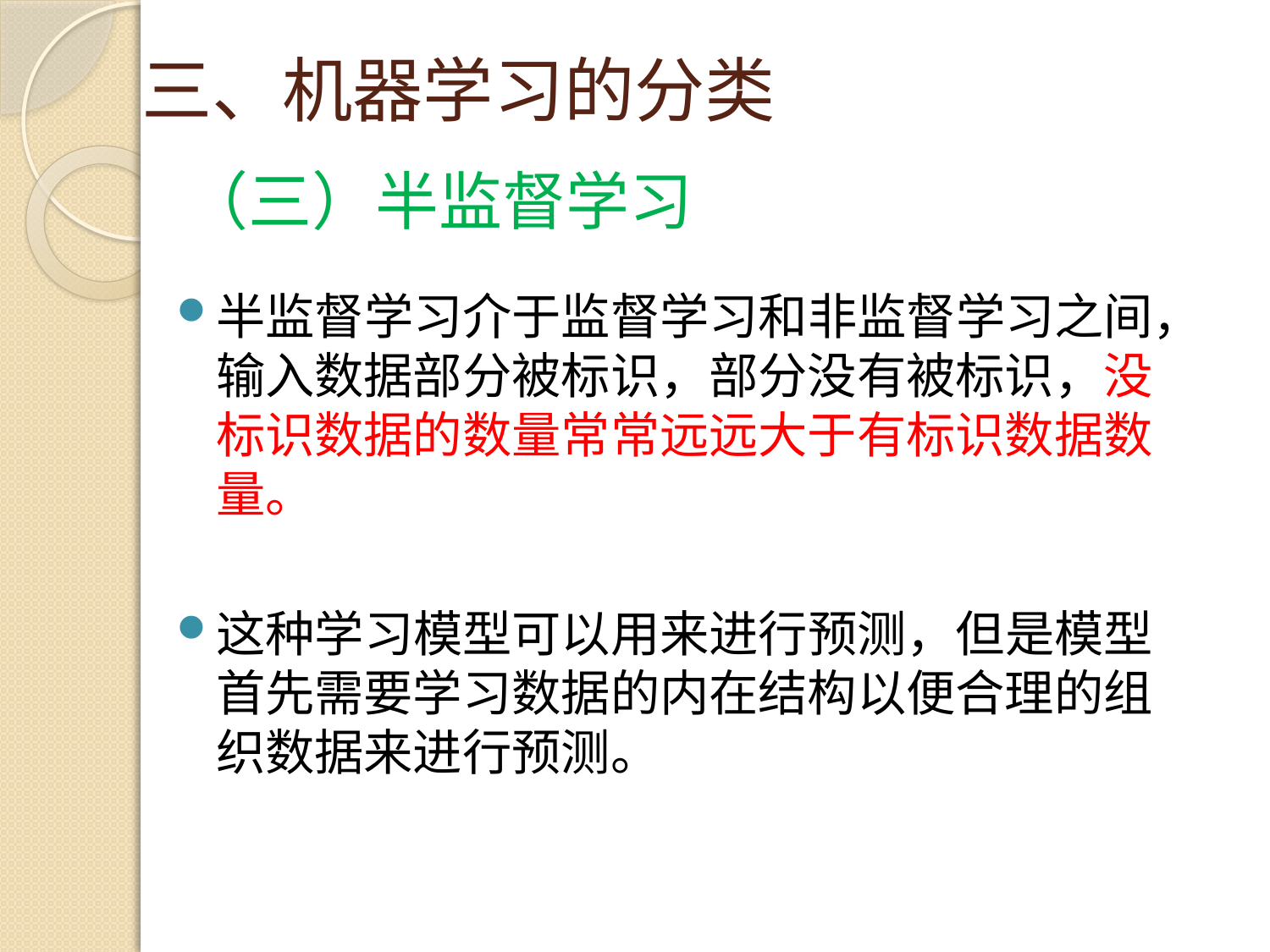

三、机器学习的分类
（三）半监督学习
半监督学习介于监督学习和非监督学习之间，输入数据部分被标识，部分没有被标识，没标识数据的数量常常远远大于有标识数据数量。

这种学习模型可以用来进行预测，但是模型首先需要学习数据的内在结构以便合理的组织数据来进行预测。